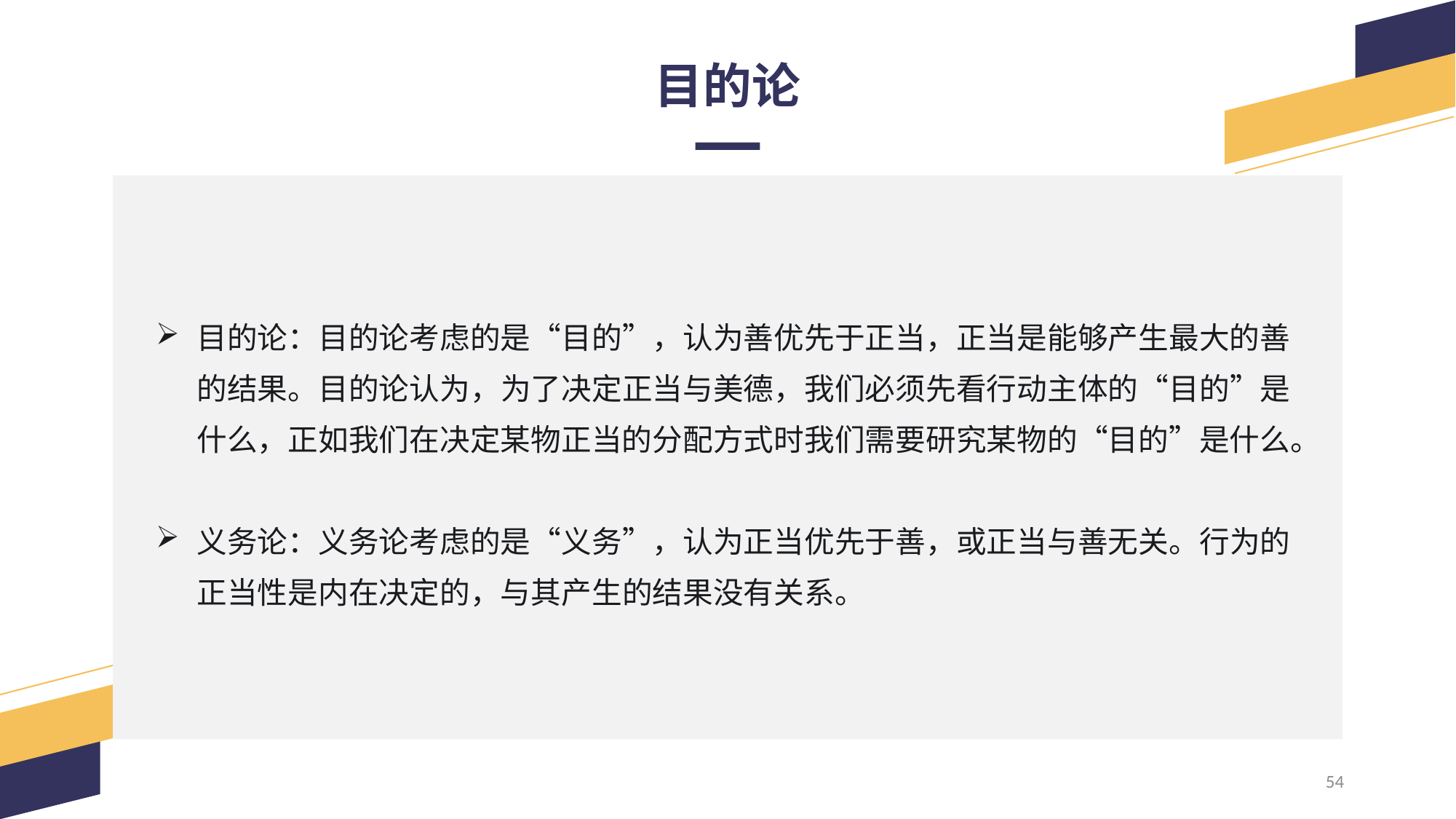

目的论

目的论：目的论考虑的是“目的”，认为善优先于正当，正当是能够产生最大的善的结果。目的论认为，为了决定正当与美德，我们必须先看行动主体的“目的”是什么，正如我们在决定某物正当的分配方式时我们需要研究某物的“目的”是什么。

义务论：义务论考虑的是“义务”，认为正当优先于善，或正当与善无关。行为的正当性是内在决定的，与其产生的结果没有关系。

54